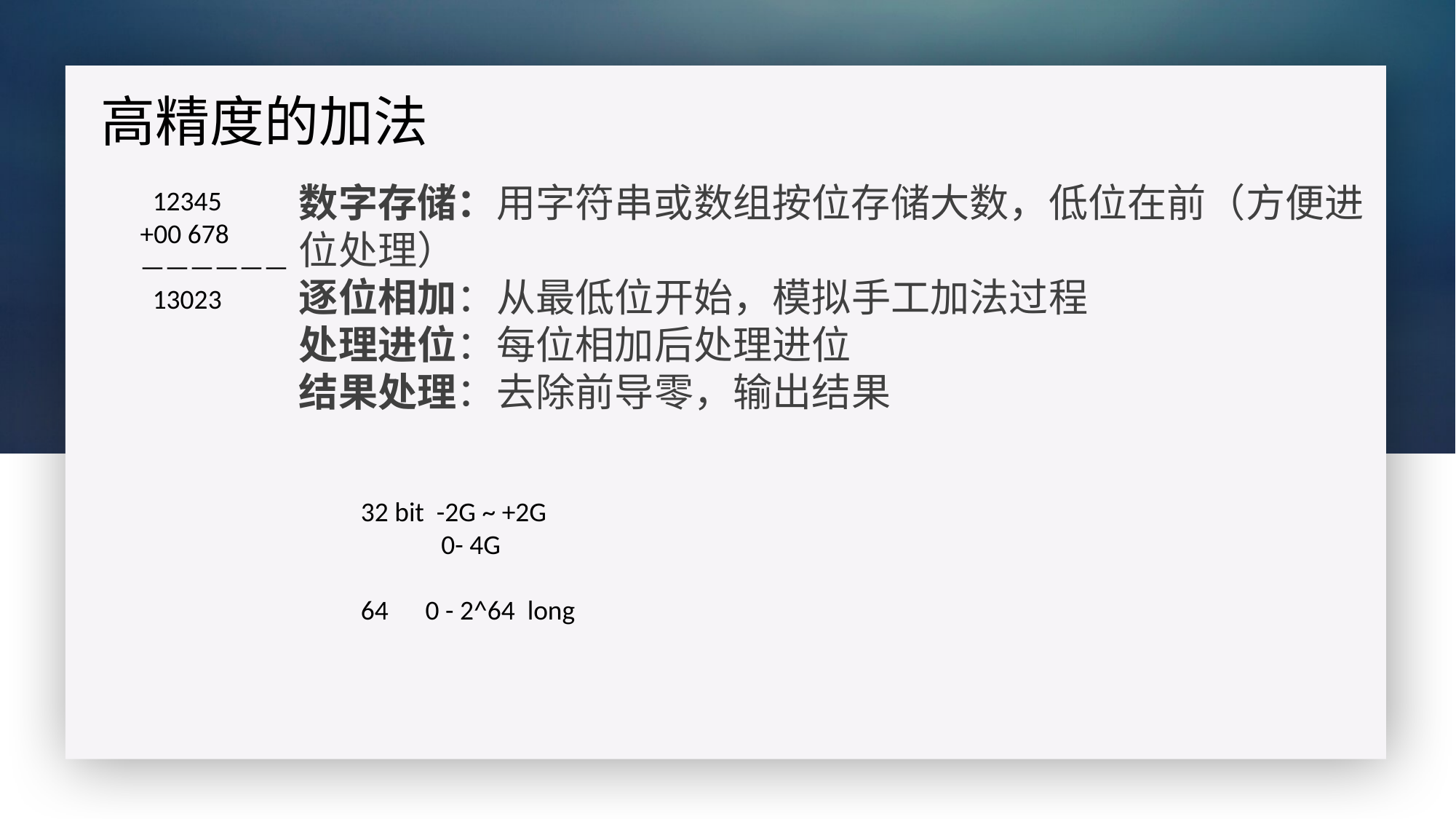

高精度的加法

数字存储：用字符串或数组按位存储大数，低位在前（方便进位处理）
逐位相加：从最低位开始，模拟手工加法过程
处理进位：每位相加后处理进位
结果处理：去除前导零，输出结果
  12345
+00 678
——————
  13023

32 bit  -2G ~ +2G
             0- 4G

64      0 - 2^64  long